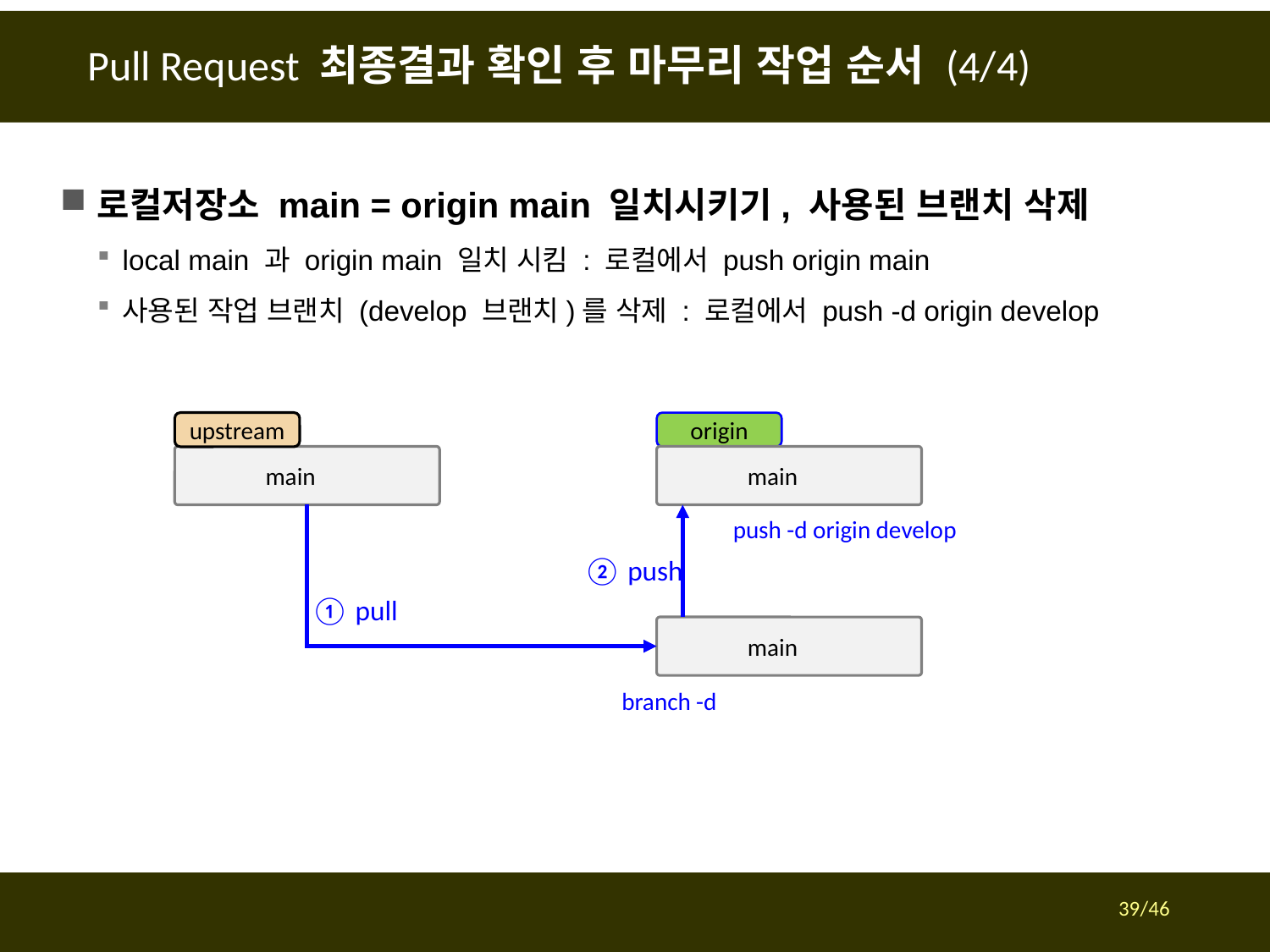

# Pull Request 최종결과 확인 후 마무리 작업 순서 (4/4)
로컬저장소 main = origin main 일치시키기, 사용된 브랜치 삭제
local main 과 origin main 일치 시킴 : 로컬에서 push origin main
사용된 작업 브랜치 (develop 브랜치)를 삭제 : 로컬에서 push -d origin develop

upstream
origin
main
main
push -d origin develop
② push
① pull
main
branch -d
39/46